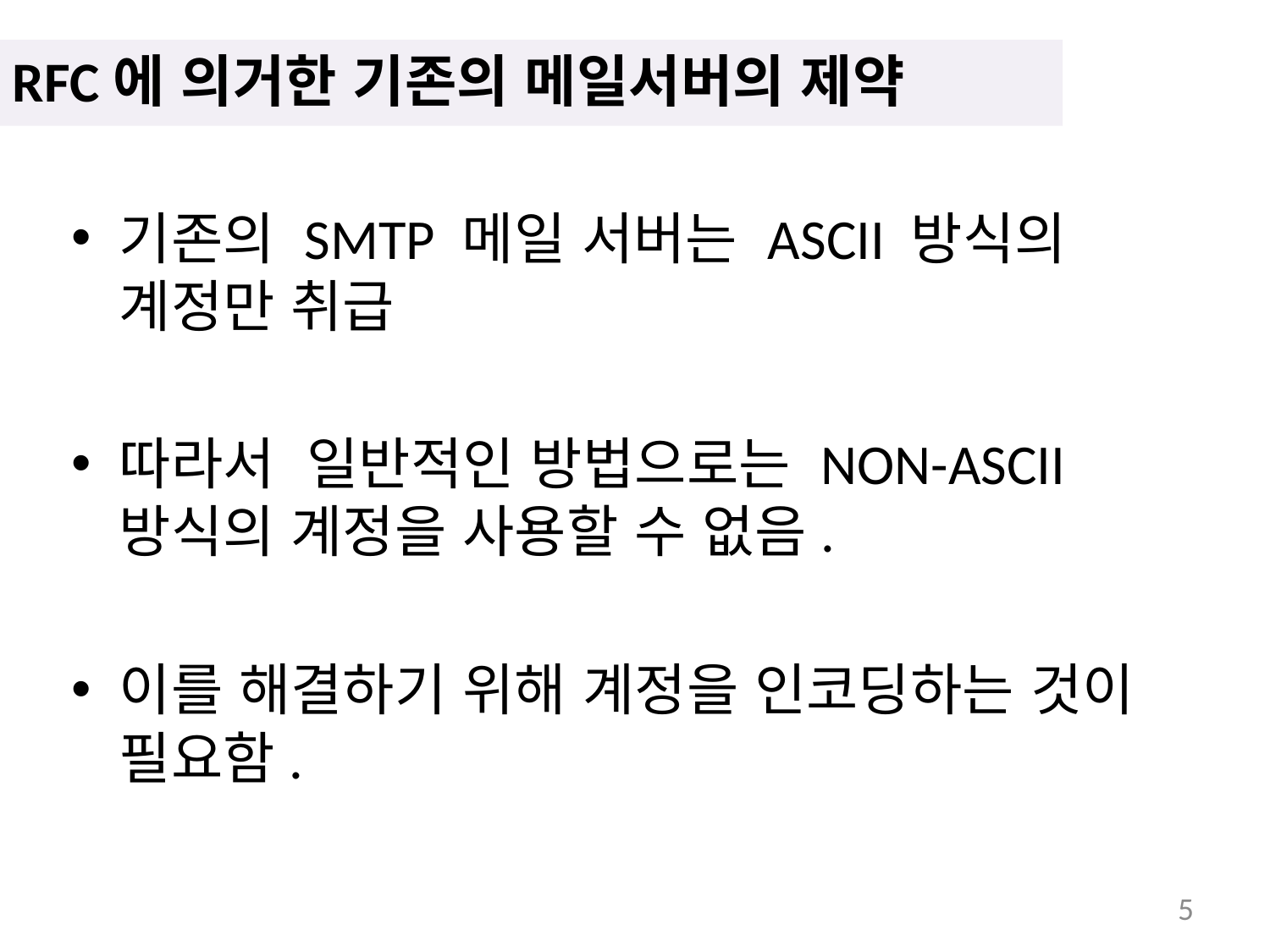

RFC에 의거한 기존의 메일서버의 제약

기존의 SMTP 메일 서버는 ASCII 방식의 계정만 취급

따라서  일반적인 방법으로는 NON-ASCII 방식의 계정을 사용할 수 없음.

이를 해결하기 위해 계정을 인코딩하는 것이 필요함.
5